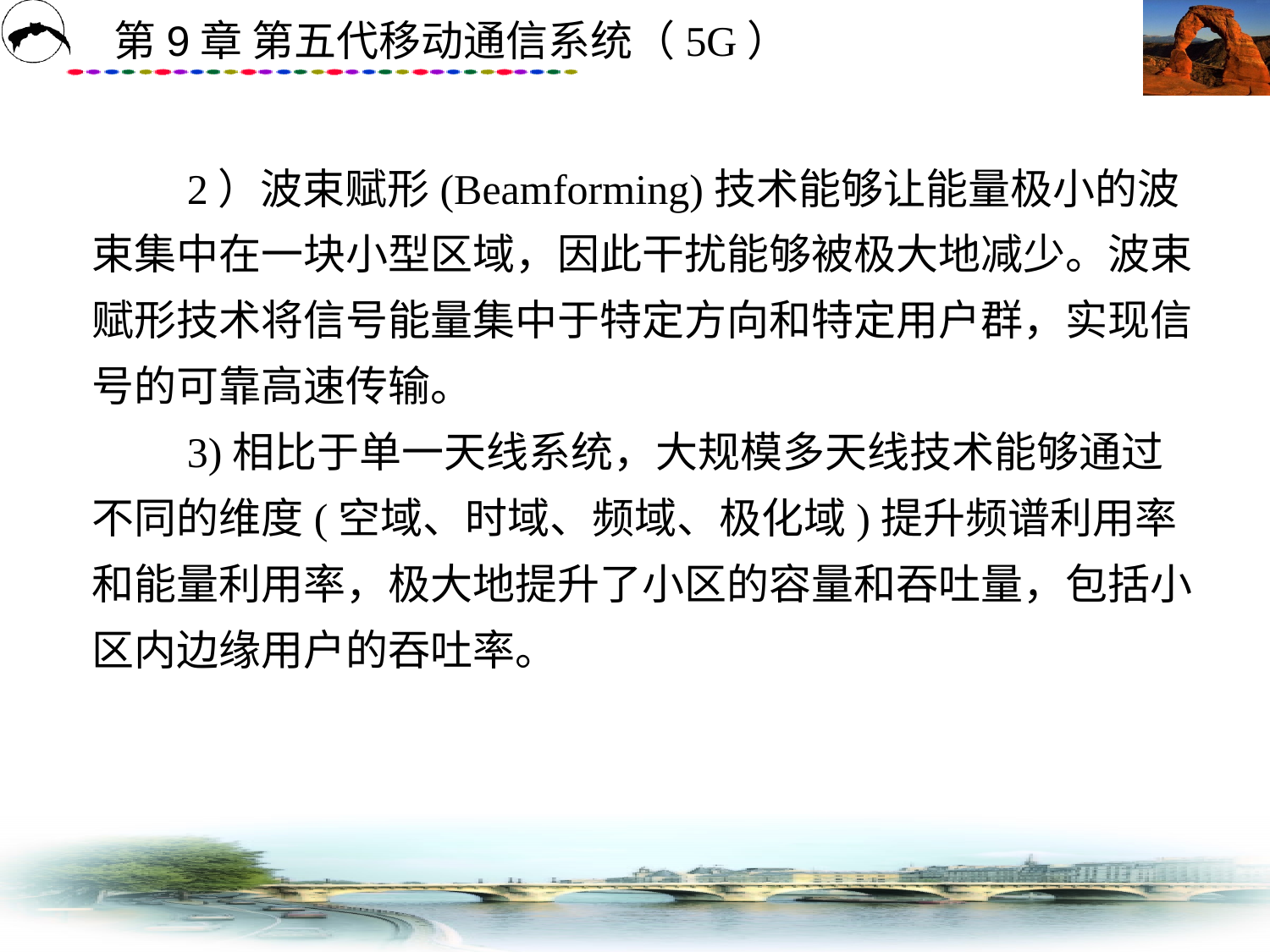

# 2）波束赋形(Beamforming)技术能够让能量极小的波束集中在一块小型区域，因此干扰能够被极大地减少。波束赋形技术将信号能量集中于特定方向和特定用户群，实现信号的可靠高速传输。 　　3)相比于单一天线系统，大规模多天线技术能够通过不同的维度(空域、时域、频域、极化域)提升频谱利用率和能量利用率，极大地提升了小区的容量和吞吐量，包括小区内边缘用户的吞吐率。